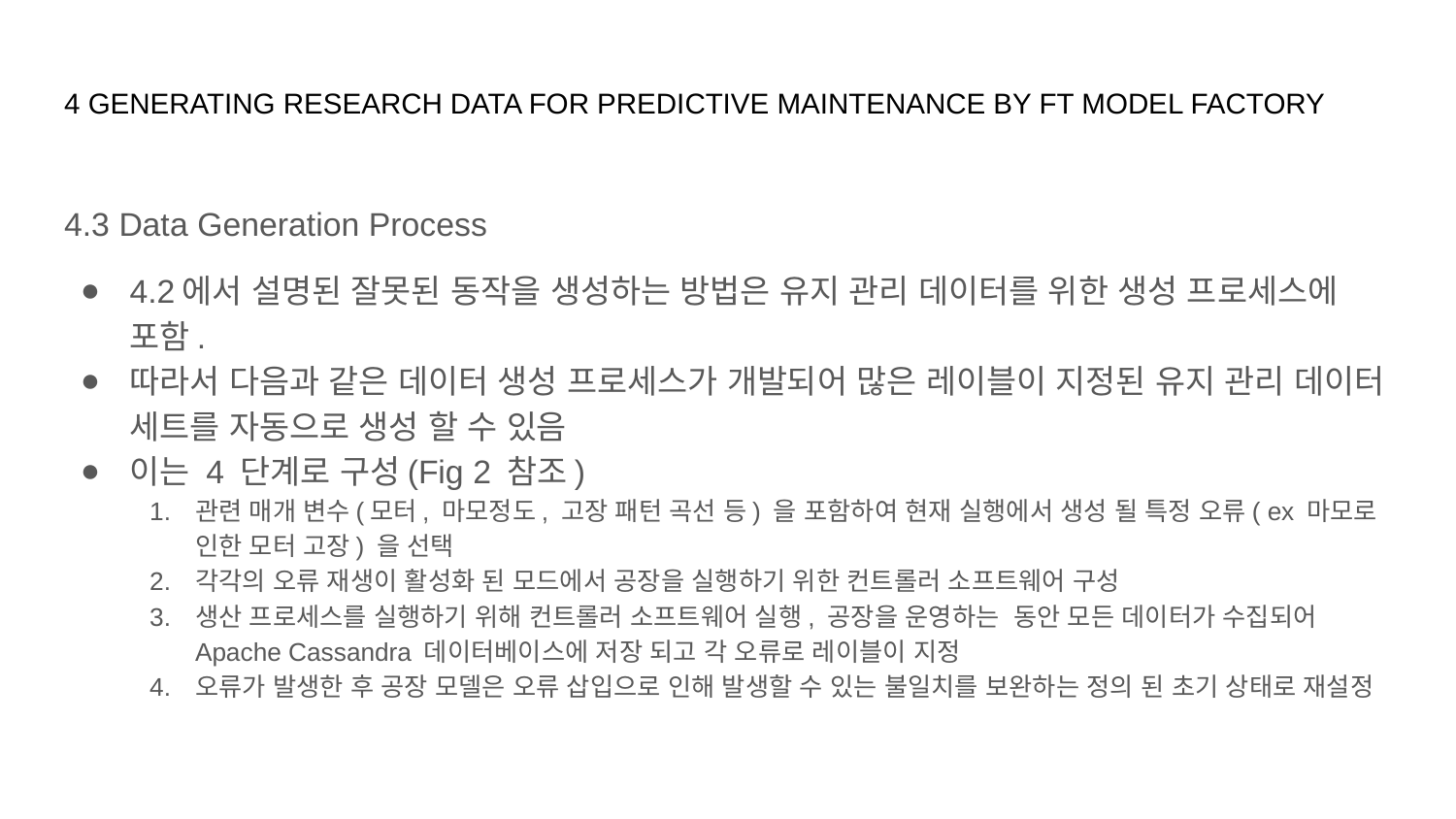

# 4 GENERATING RESEARCH DATA FOR PREDICTIVE MAINTENANCE BY FT MODEL FACTORY
4.3 Data Generation Process
4.2에서 설명된 잘못된 동작을 생성하는 방법은 유지 관리 데이터를 위한 생성 프로세스에 포함.
따라서 다음과 같은 데이터 생성 프로세스가 개발되어 많은 레이블이 지정된 유지 관리 데이터 세트를 자동으로 생성 할 수 있음
이는 4 단계로 구성(Fig 2 참조)
관련 매개 변수(모터, 마모정도, 고장 패턴 곡선 등) 을 포함하여 현재 실행에서 생성 될 특정 오류( ex 마모로 인한 모터 고장) 을 선택
각각의 오류 재생이 활성화 된 모드에서 공장을 실행하기 위한 컨트롤러 소프트웨어 구성
생산 프로세스를 실행하기 위해 컨트롤러 소프트웨어 실행, 공장을 운영하는  동안 모든 데이터가 수집되어 Apache Cassandra 데이터베이스에 저장 되고 각 오류로 레이블이 지정
오류가 발생한 후 공장 모델은 오류 삽입으로 인해 발생할 수 있는 불일치를 보완하는 정의 된 초기 상태로 재설정